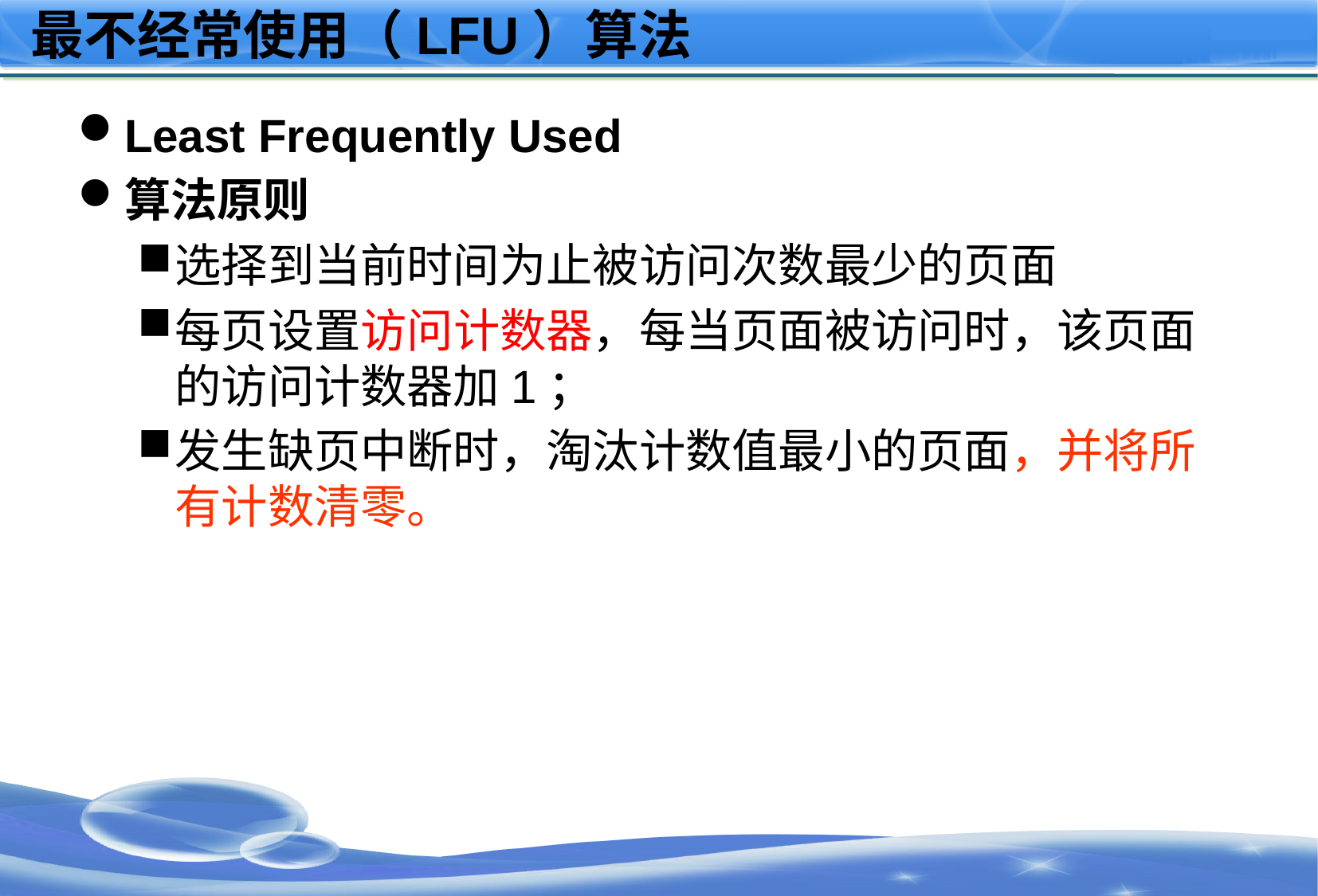

# 最不经常使用（LFU）算法
Least Frequently Used
算法原则
选择到当前时间为止被访问次数最少的页面
每页设置访问计数器，每当页面被访问时，该页面的访问计数器加1；
发生缺页中断时，淘汰计数值最小的页面，并将所有计数清零。